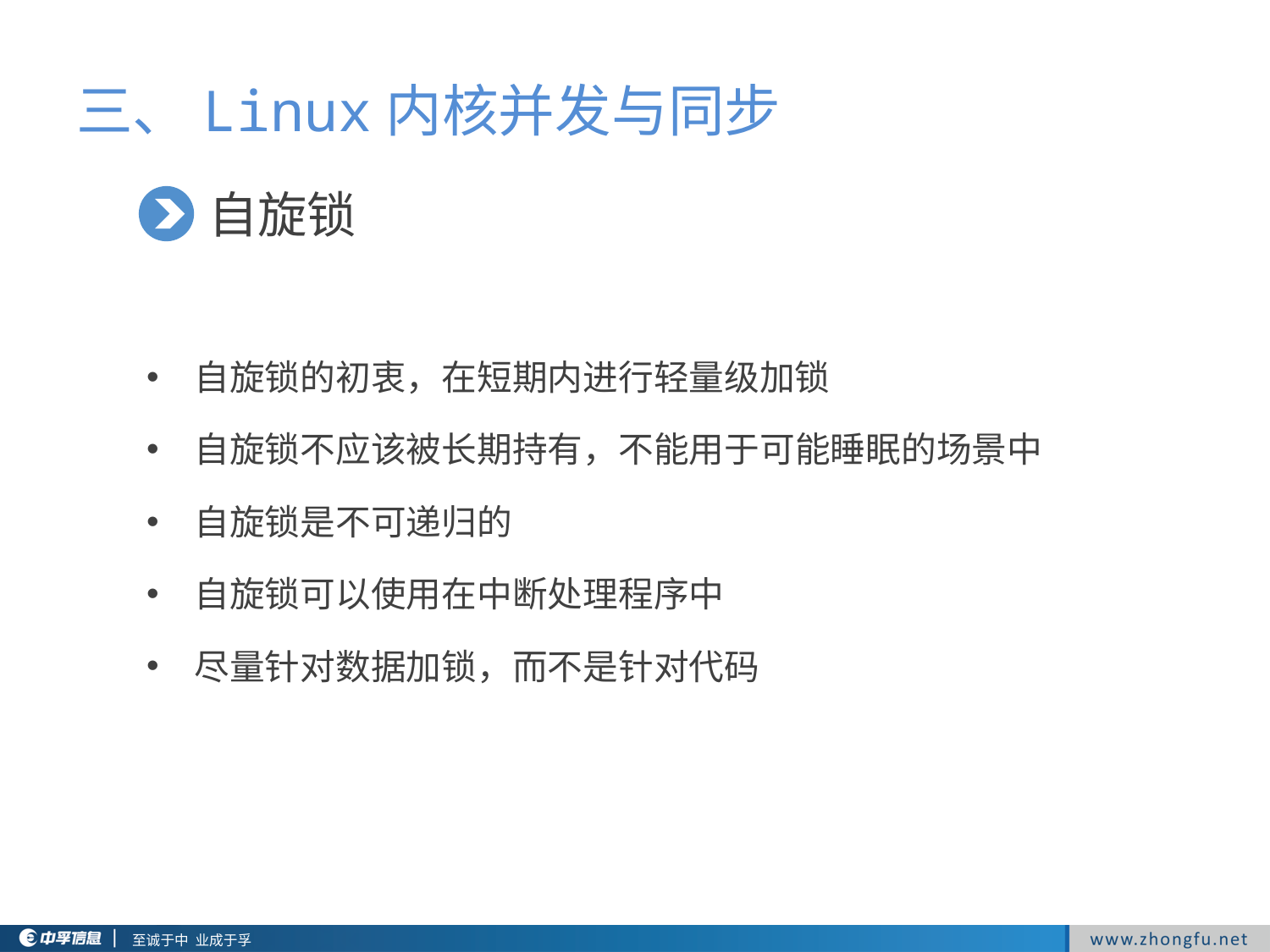

三、Linux内核并发与同步
自旋锁

自旋锁的初衷，在短期内进行轻量级加锁
自旋锁不应该被长期持有，不能用于可能睡眠的场景中
自旋锁是不可递归的
自旋锁可以使用在中断处理程序中
尽量针对数据加锁，而不是针对代码